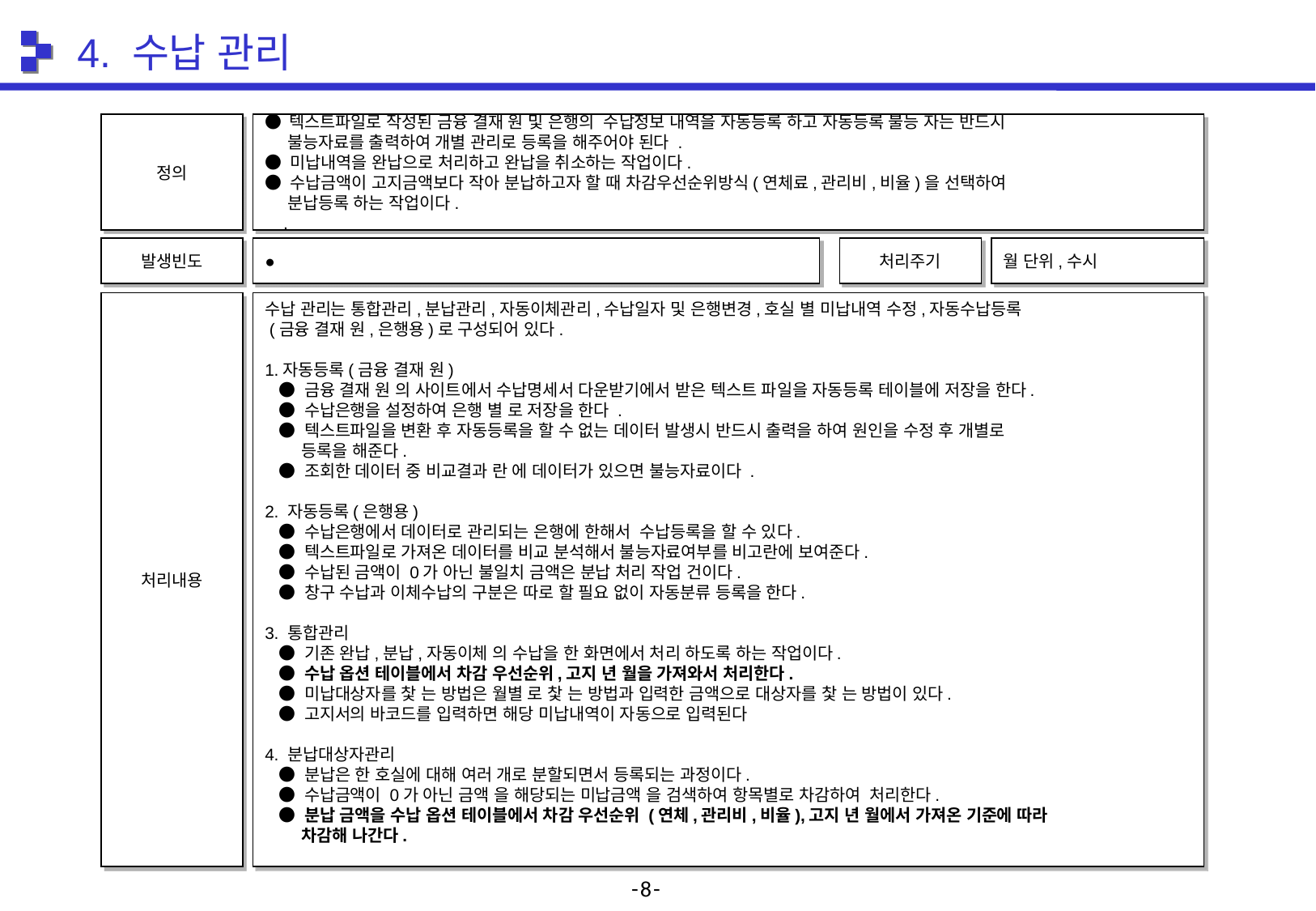

4. 수납 관리
정의
● 텍스트파일로 작성된 금융 결재 원 및 은행의  수납정보 내역을 자동등록 하고 자동등록 불능 자는 반드시
    불능자료를 출력하여 개별 관리로 등록을 해주어야 된다 .
● 미납내역을 완납으로 처리하고 완납을 취소하는 작업이다.
● 수납금액이 고지금액보다 작아 분납하고자 할 때 차감우선순위방식(연체료,관리비,비율)을 선택하여
    분납등록 하는 작업이다.
    .
발생빈도
●
처리주기
월 단위,수시
처리내용
수납 관리는 통합관리,분납관리,자동이체관리,수납일자 및 은행변경,호실 별 미납내역 수정,자동수납등록
 (금융 결재 원,은행용)로 구성되어 있다.

1.자동등록(금융 결재 원)
   ● 금융 결재 원 의 사이트에서 수납명세서 다운받기에서 받은 텍스트 파일을 자동등록 테이블에 저장을 한다.
   ● 수납은행을 설정하여 은행 별 로 저장을 한다 .
   ● 텍스트파일을 변환 후 자동등록을 할 수 없는 데이터 발생시 반드시 출력을 하여 원인을 수정 후 개별로
       등록을 해준다.
   ● 조회한 데이터 중 비교결과 란 에 데이터가 있으면 불능자료이다 .

2. 자동등록(은행용)
   ● 수납은행에서 데이터로 관리되는 은행에 한해서  수납등록을 할 수 있다.
   ● 텍스트파일로 가져온 데이터를 비교 분석해서 불능자료여부를 비고란에 보여준다.
   ● 수납된 금액이 0가 아닌 불일치 금액은 분납 처리 작업 건이다.
   ● 창구 수납과 이체수납의 구분은 따로 할 필요 없이 자동분류 등록을 한다.

3. 통합관리
   ● 기존 완납,분납,자동이체 의 수납을 한 화면에서 처리 하도록 하는 작업이다.
   ● 수납 옵션 테이블에서 차감 우선순위,고지 년 월을 가져와서 처리한다.
   ● 미납대상자를 찿 는 방법은 월별 로 찿 는 방법과 입력한 금액으로 대상자를 찿 는 방법이 있다.
   ● 고지서의 바코드를 입력하면 해당 미납내역이 자동으로 입력된다

4. 분납대상자관리
   ● 분납은 한 호실에 대해 여러 개로 분할되면서 등록되는 과정이다.
   ● 수납금액이 0가 아닌 금액 을 해당되는 미납금액 을 검색하여 항목별로 차감하여  처리한다.
   ● 분납 금액을 수납 옵션 테이블에서 차감 우선순위 (연체,관리비,비율),고지 년 월에서 가져온 기준에 따라
       차감해 나간다.